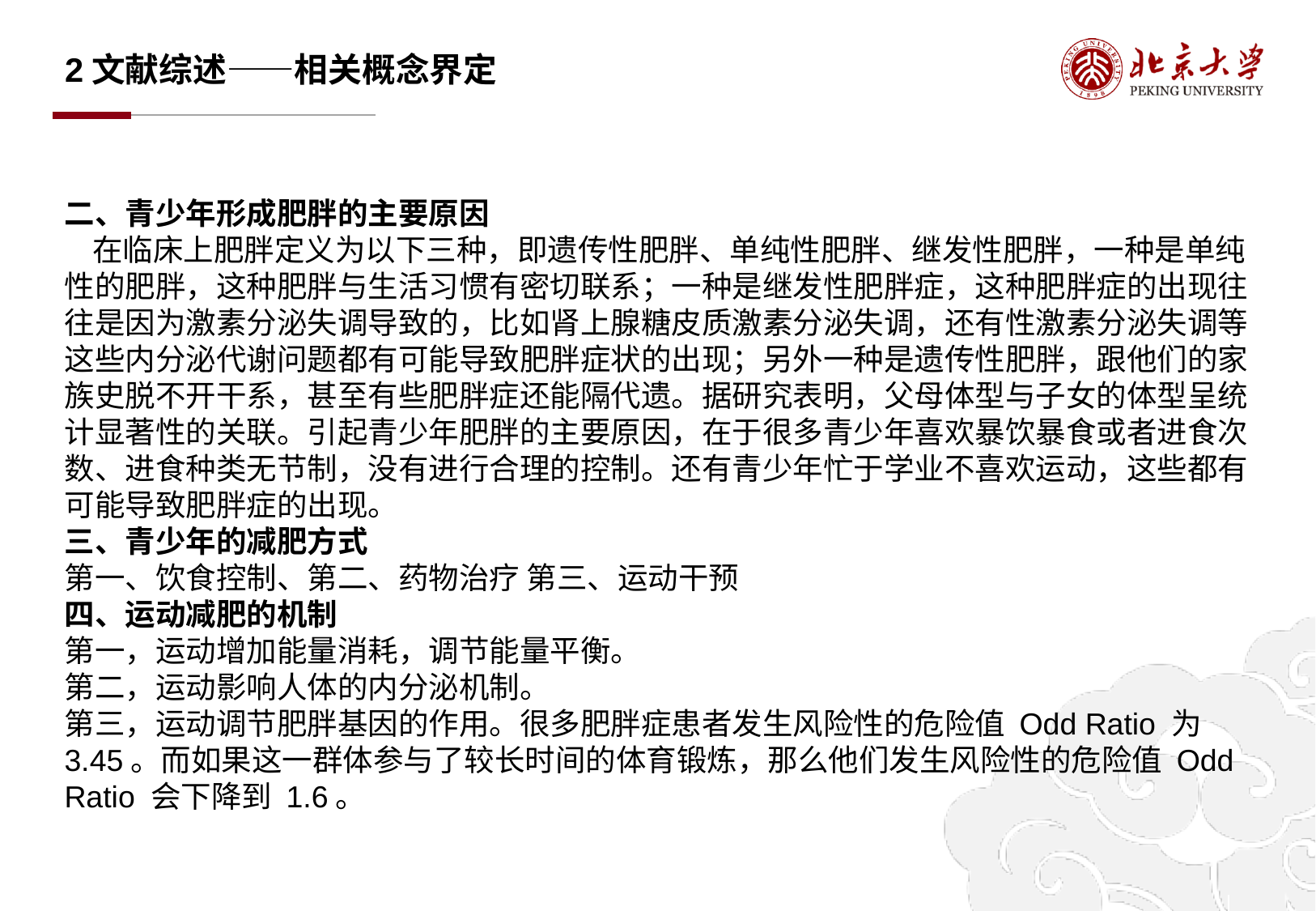

# 2文献综述——相关概念界定

二、青少年形成肥胖的主要原因
   在临床上肥胖定义为以下三种，即遗传性肥胖、单纯性肥胖、继发性肥胖，一种是单纯性的肥胖，这种肥胖与生活习惯有密切联系；一种是继发性肥胖症，这种肥胖症的出现往往是因为激素分泌失调导致的，比如肾上腺糖皮质激素分泌失调，还有性激素分泌失调等这些内分泌代谢问题都有可能导致肥胖症状的出现；另外一种是遗传性肥胖，跟他们的家族史脱不开干系，甚至有些肥胖症还能隔代遗。据研究表明，父母体型与子女的体型呈统计显著性的关联。引起青少年肥胖的主要原因，在于很多青少年喜欢暴饮暴食或者进食次数、进食种类无节制，没有进行合理的控制。还有青少年忙于学业不喜欢运动，这些都有可能导致肥胖症的出现。
三、青少年的减肥方式
第一、饮食控制、第二、药物治疗 第三、运动干预
四、运动减肥的机制
第一，运动增加能量消耗，调节能量平衡。
第二，运动影响人体的内分泌机制。
第三，运动调节肥胖基因的作用。很多肥胖症患者发生风险性的危险值 Odd Ratio 为 3.45。而如果这一群体参与了较长时间的体育锻炼，那么他们发生风险性的危险值 Odd Ratio 会下降到 1.6。